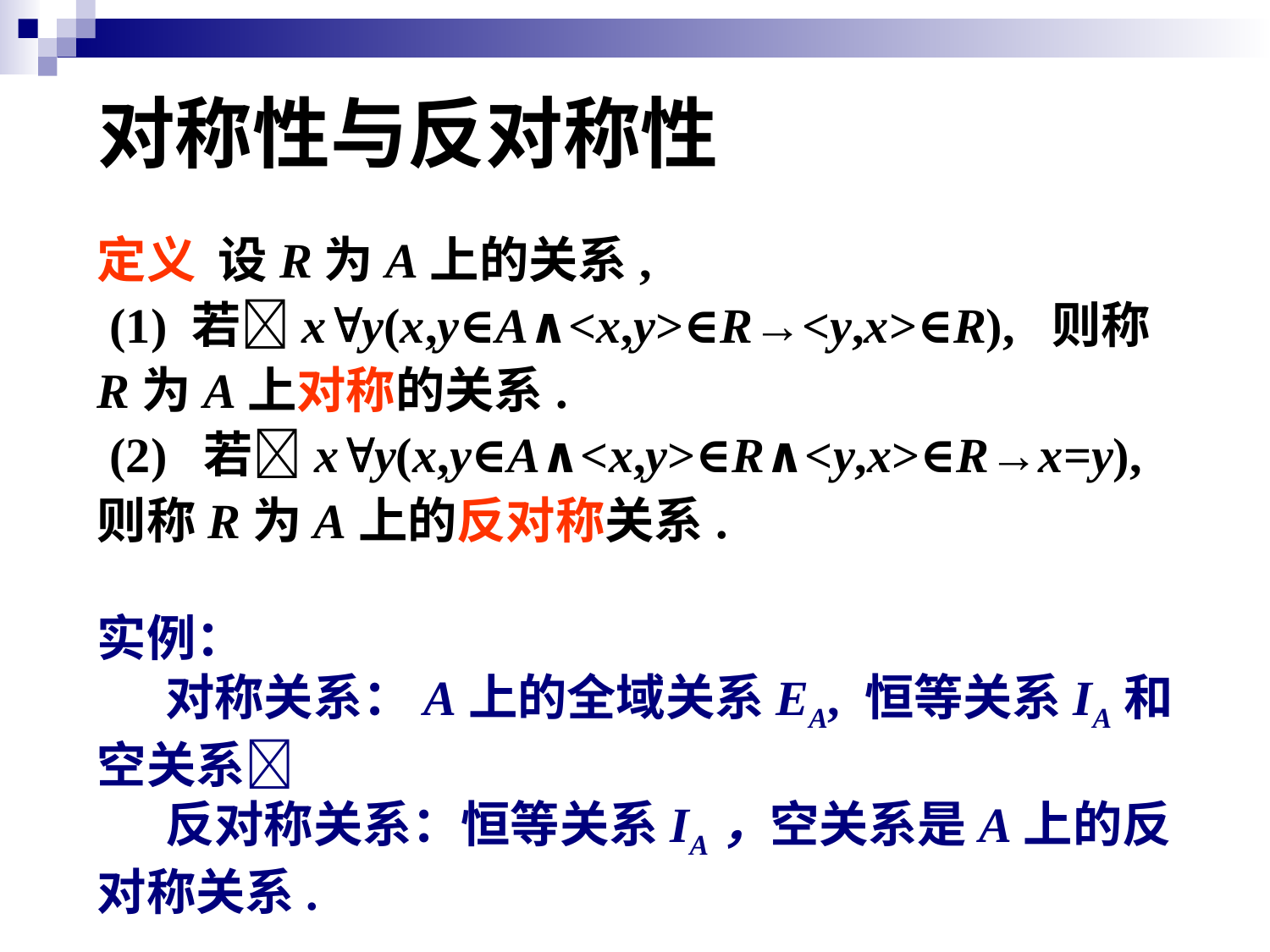

# 对称性与反对称性
定义  设R为A上的关系, 
 (1) 若∀x∀y(x,y∈A∧<x,y>∈R→<y,x>∈R),  则称R为A上对称的关系.
 (2)  若∀x∀y(x,y∈A∧<x,y>∈R∧<y,x>∈R→x=y),  则称R为A上的反对称关系.
实例：
     对称关系：A上的全域关系EA, 恒等关系IA和空关系∅
     反对称关系：恒等关系IA，空关系是A上的反对称关系.
4